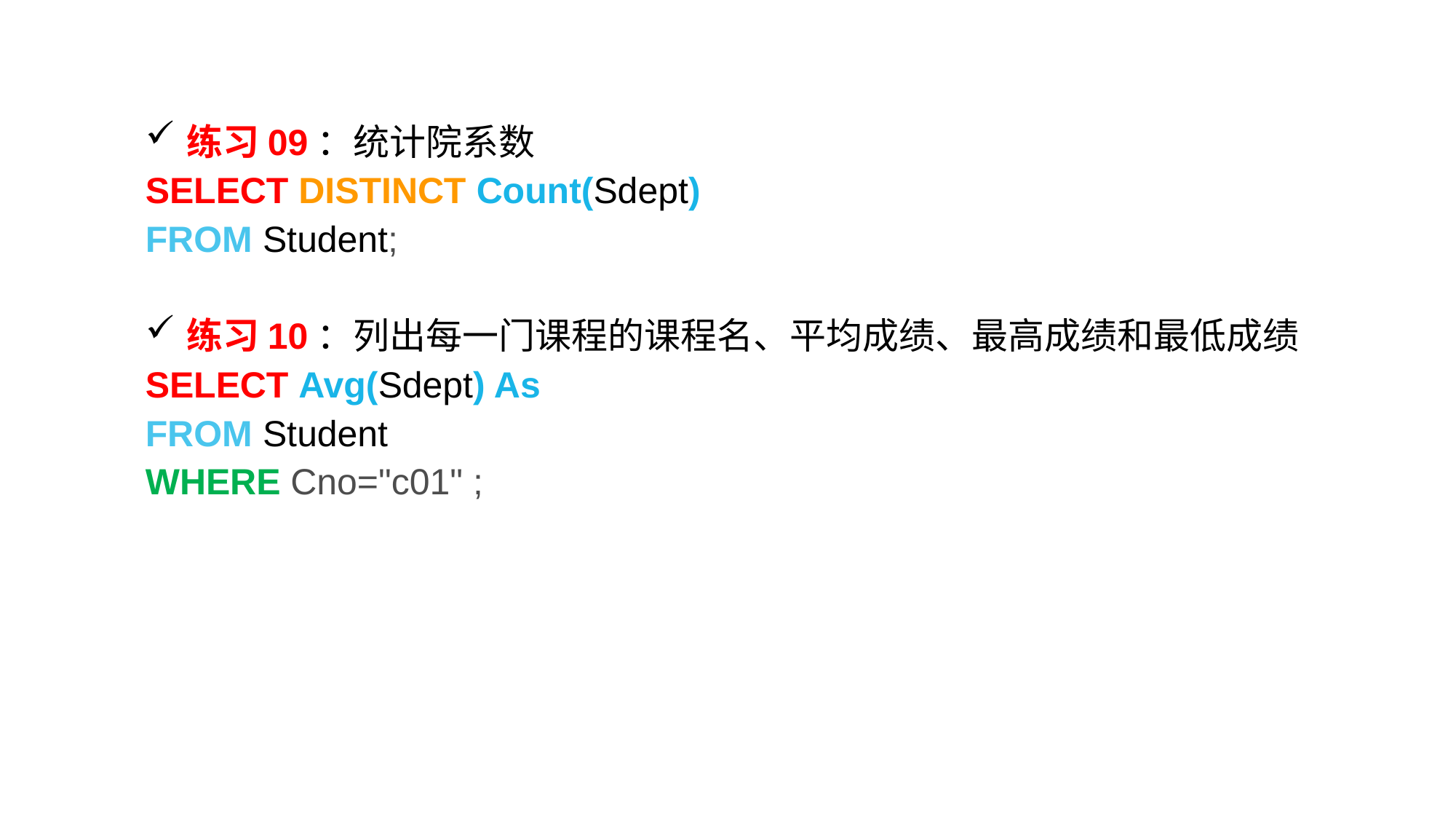

练习09：统计院系数
SELECT DISTINCT Count(Sdept)
FROM Student;

练习10：列出每一门课程的课程名、平均成绩、最高成绩和最低成绩
SELECT Avg(Sdept) As
FROM Student
WHERE Cno="c01" ;